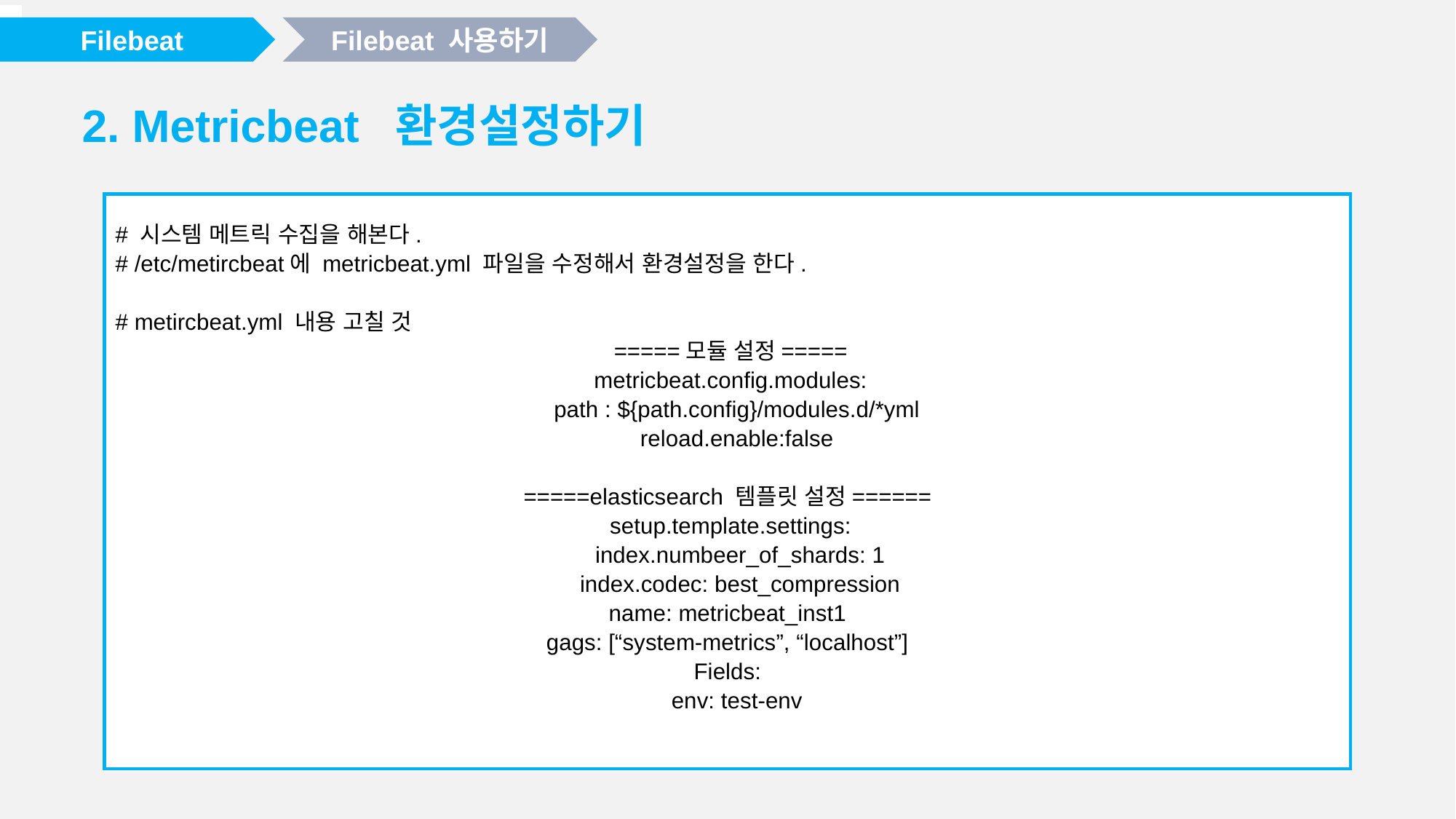

Filebeat
Filebeat 사용하기
# 2. Metricbeat  환경설정하기

# 시스템 메트릭 수집을 해본다.
# /etc/metircbeat에 metricbeat.yml 파일을 수정해서 환경설정을 한다.

# metircbeat.yml 내용 고칠 것
 =====모듈 설정=====
 metricbeat.config.modules:
   path : ${path.config}/modules.d/*yml
   reload.enable:false

=====elasticsearch 템플릿 설정======
 setup.template.settings:
    index.numbeer_of_shards: 1
    index.codec: best_compression
name: metricbeat_inst1
gags: [“system-metrics”, “localhost”]
Fields:
   env: test-env